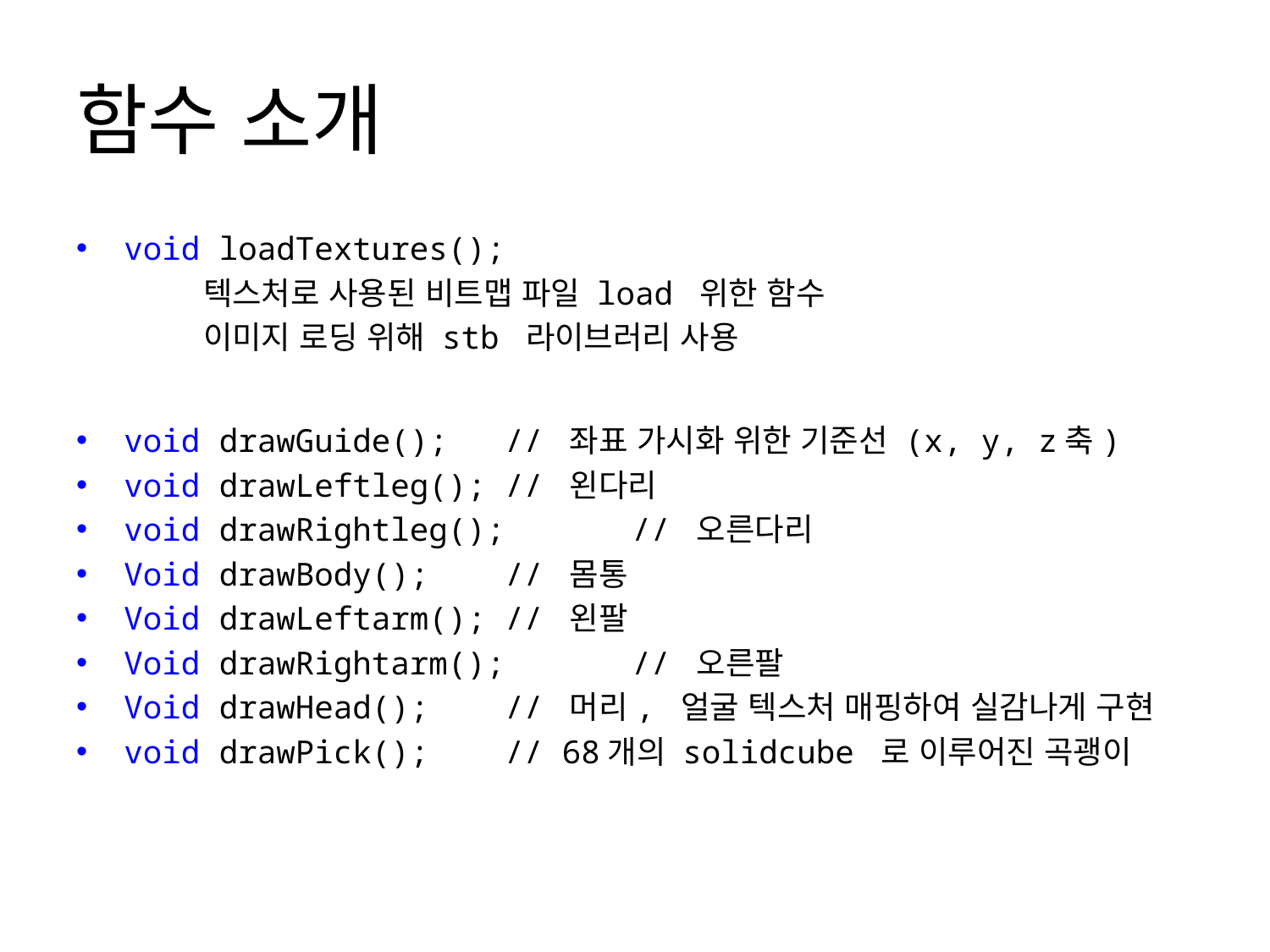

# 함수 소개
void loadTextures();
	텍스처로 사용된 비트맵 파일 load 위한 함수
	이미지 로딩 위해 stb 라이브러리 사용

void drawGuide();	// 좌표 가시화 위한 기준선 (x, y, z축)
void drawLeftleg();	// 왼다리
void drawRightleg();	// 오른다리
Void drawBody();	// 몸통
Void drawLeftarm();	// 왼팔
Void drawRightarm();	// 오른팔
Void drawHead();	// 머리, 얼굴 텍스처 매핑하여 실감나게 구현
void drawPick();	// 68개의 solidcube 로 이루어진 곡괭이